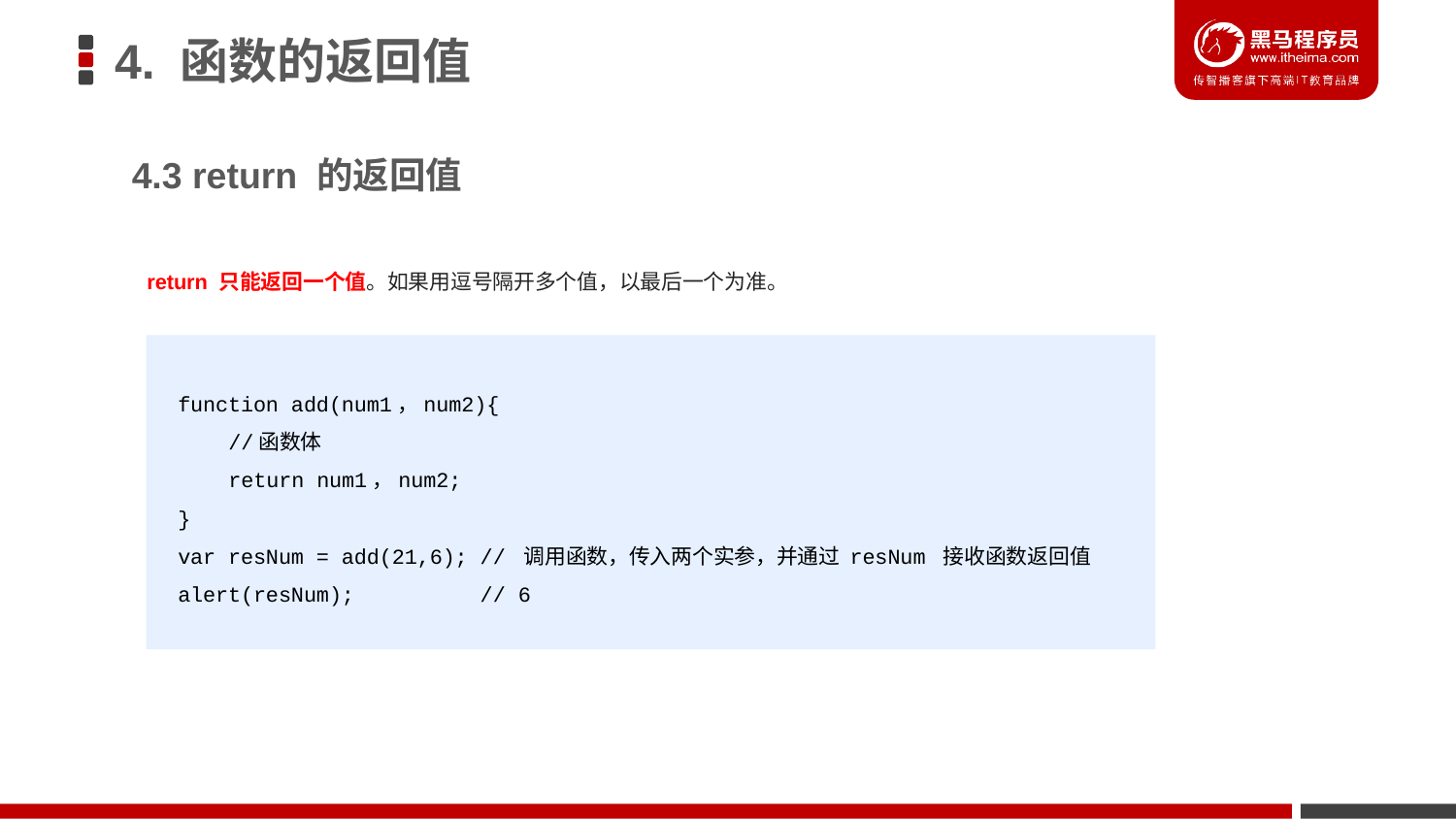

# 4. 函数的返回值
4.3 return 的返回值
return 只能返回一个值。如果用逗号隔开多个值，以最后一个为准。
function add(num1，num2){
    //函数体
    return num1，num2;
}
var resNum = add(21,6); // 调用函数，传入两个实参，并通过 resNum 接收函数返回值
alert(resNum);          // 6